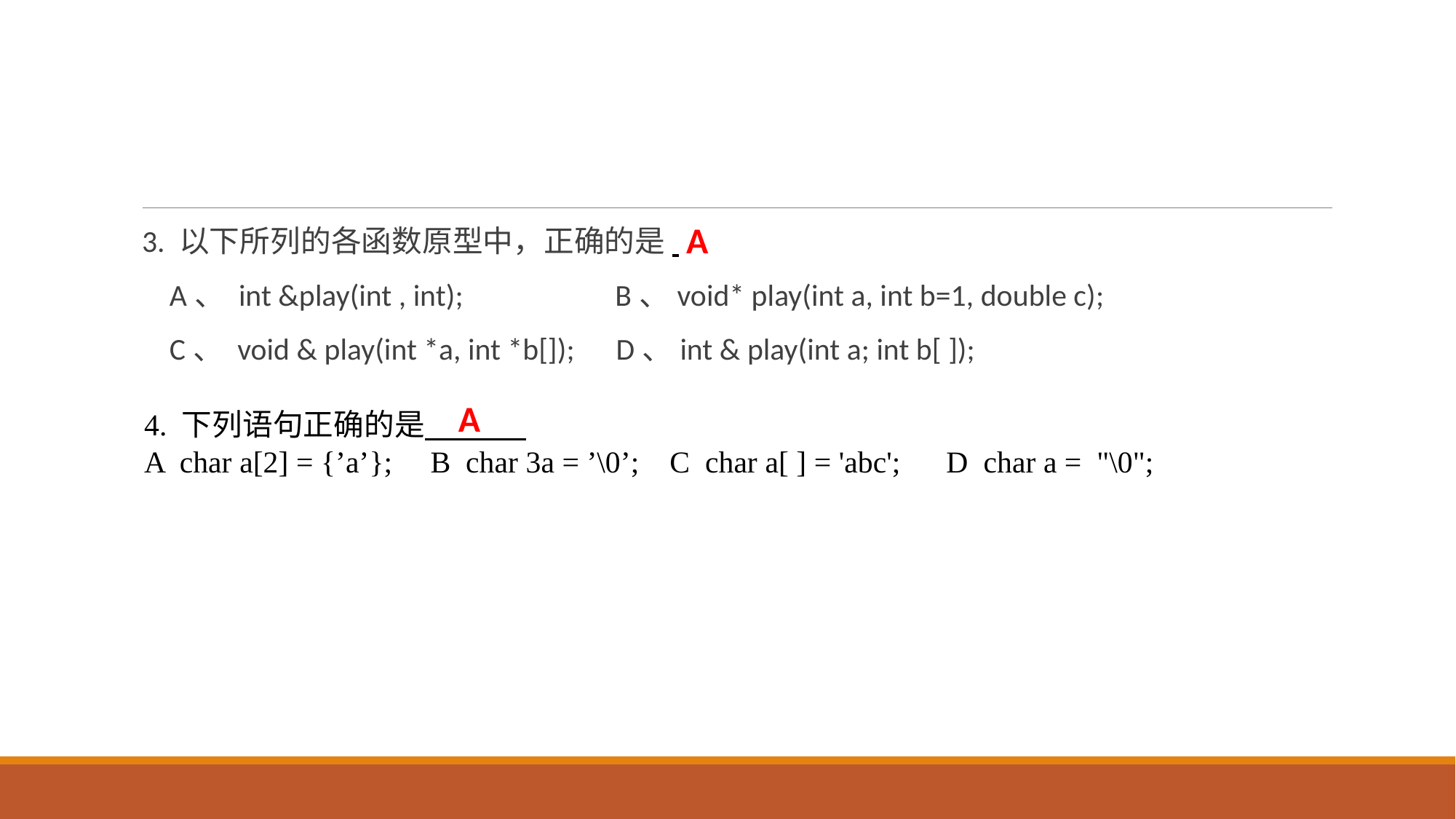

#
A
3. 以下所列的各函数原型中，正确的是
    A、 int &play(int , int);                      B、void* play(int a, int b=1, double c);
    C、 void & play(int *a, int *b[]);      D、int & play(int a; int b[ ]);
A
4. 下列语句正确的是
A  char a[2] = {’a’};     B  char 3a = ’\0’;    C  char a[ ] = 'abc';      D  char a =  "\0";